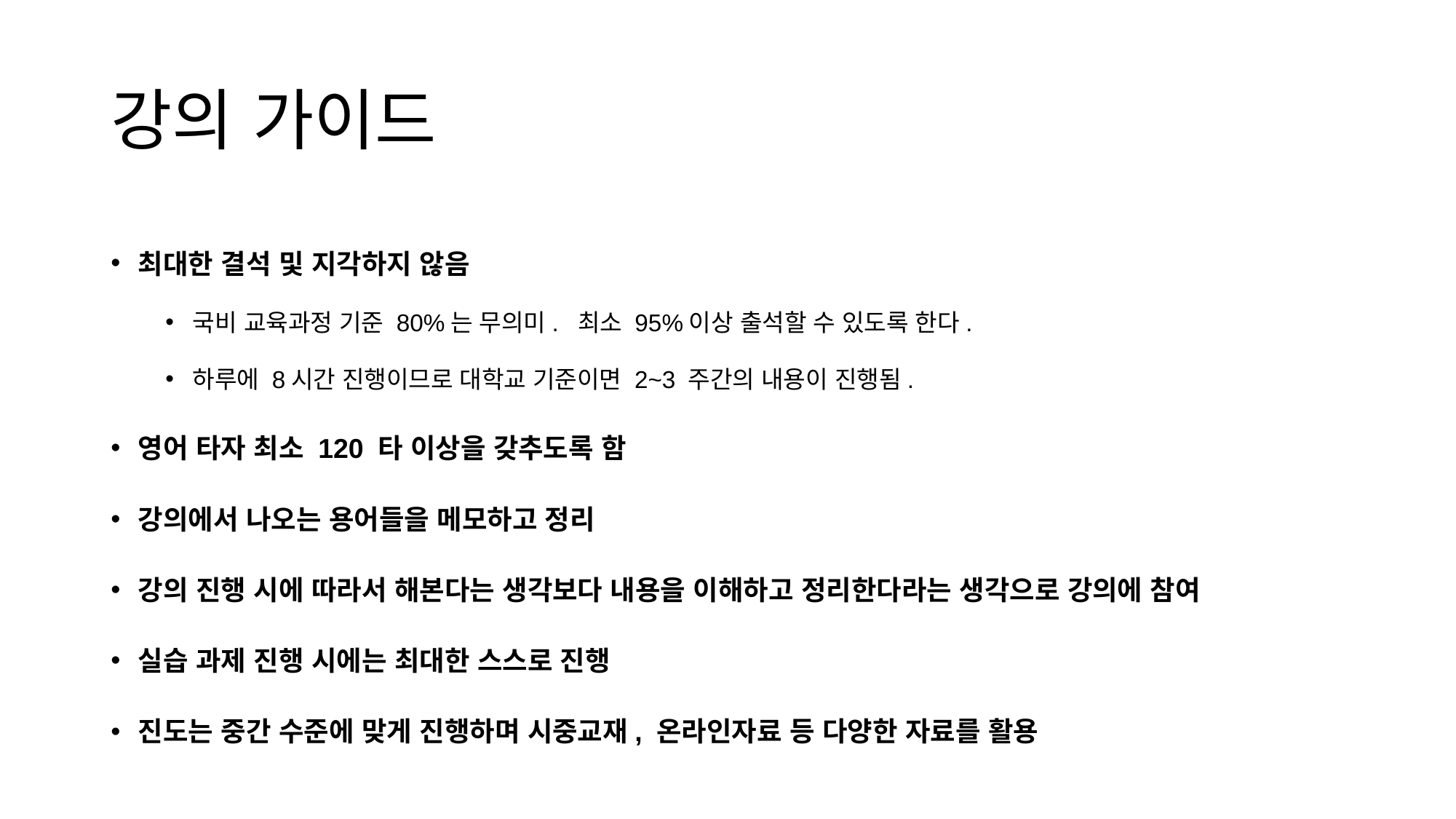

# 강의 가이드
최대한 결석 및 지각하지 않음
국비 교육과정 기준 80%는 무의미.  최소 95%이상 출석할 수 있도록 한다.
하루에 8시간 진행이므로 대학교 기준이면 2~3 주간의 내용이 진행됨.
영어 타자 최소 120 타 이상을 갖추도록 함
강의에서 나오는 용어들을 메모하고 정리
강의 진행 시에 따라서 해본다는 생각보다 내용을 이해하고 정리한다라는 생각으로 강의에 참여
실습 과제 진행 시에는 최대한 스스로 진행
진도는 중간 수준에 맞게 진행하며 시중교재, 온라인자료 등 다양한 자료를 활용